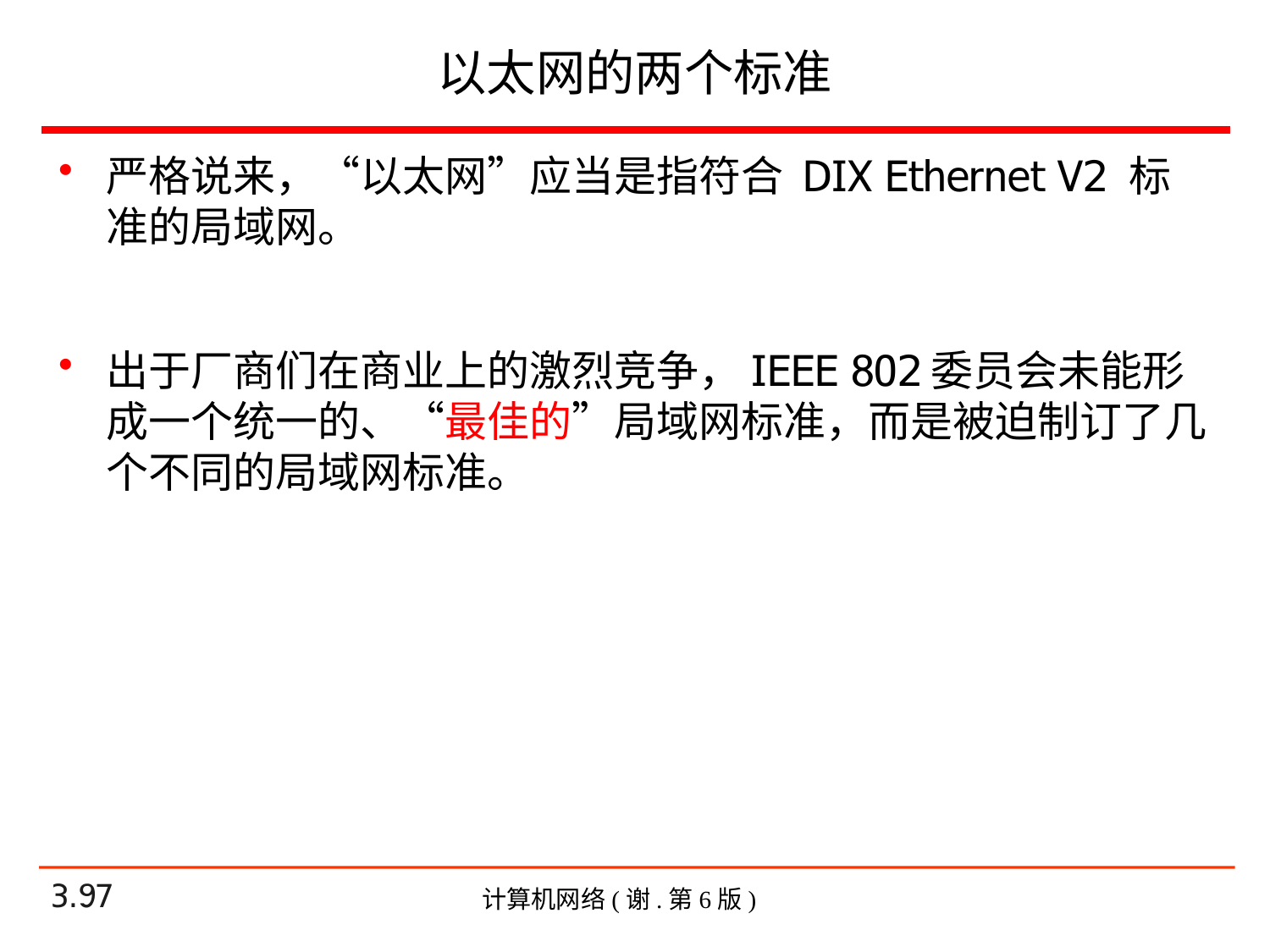

# 以太网的两个标准
严格说来，“以太网”应当是指符合 DIX Ethernet V2 标准的局域网。

出于厂商们在商业上的激烈竞争，IEEE 802委员会未能形成一个统一的、“最佳的”局域网标准，而是被迫制订了几个不同的局域网标准。